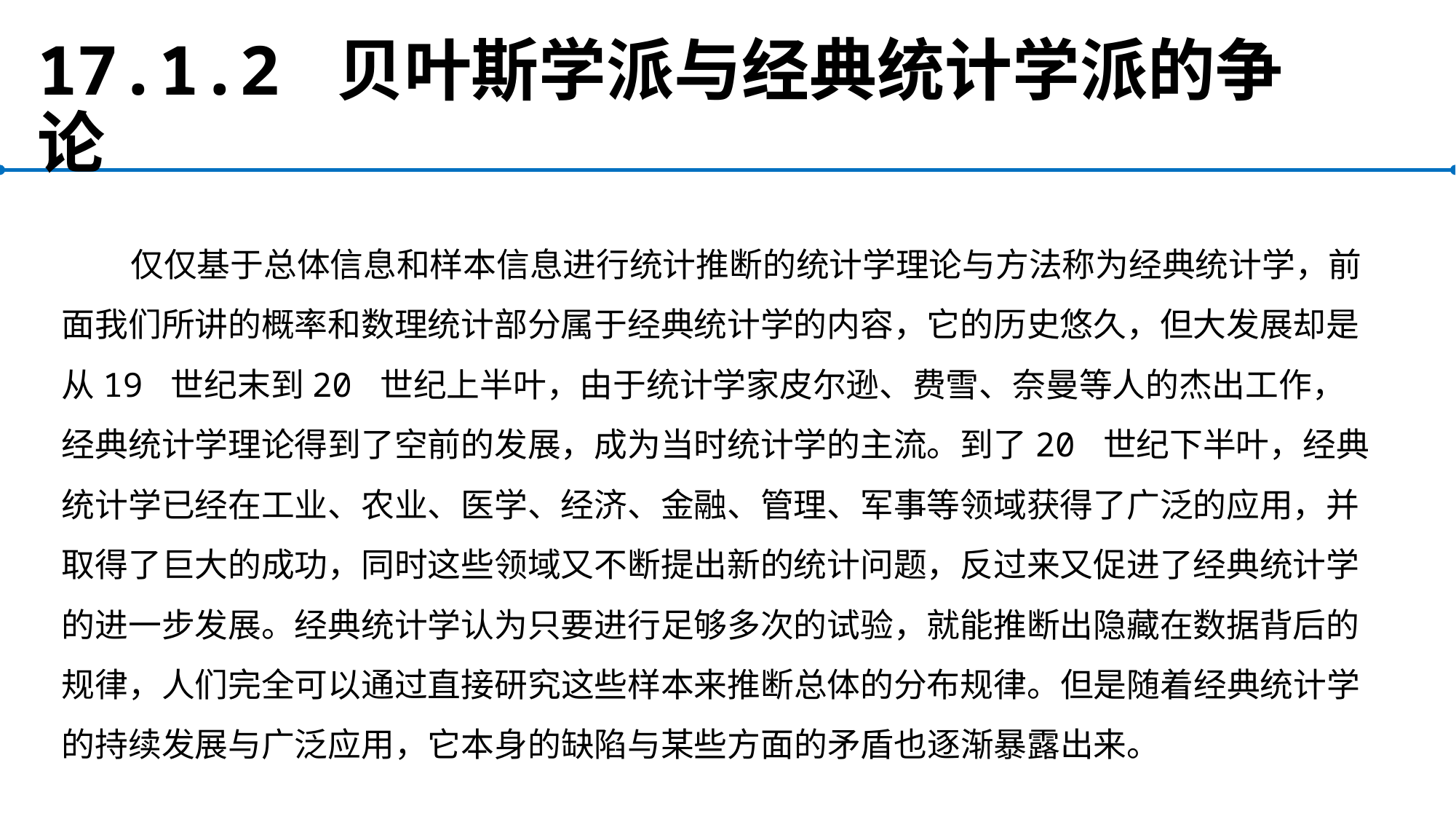

# 17.1.2 贝叶斯学派与经典统计学派的争论
仅仅基于总体信息和样本信息进行统计推断的统计学理论与方法称为经典统计学，前面我们所讲的概率和数理统计部分属于经典统计学的内容，它的历史悠久，但大发展却是从19 世纪末到20 世纪上半叶，由于统计学家皮尔逊、费雪、奈曼等人的杰出工作，经典统计学理论得到了空前的发展，成为当时统计学的主流。到了20 世纪下半叶，经典统计学已经在工业、农业、医学、经济、金融、管理、军事等领域获得了广泛的应用，并取得了巨大的成功，同时这些领域又不断提出新的统计问题，反过来又促进了经典统计学的进一步发展。经典统计学认为只要进行足够多次的试验，就能推断出隐藏在数据背后的规律，人们完全可以通过直接研究这些样本来推断总体的分布规律。但是随着经典统计学的持续发展与广泛应用，它本身的缺陷与某些方面的矛盾也逐渐暴露出来。